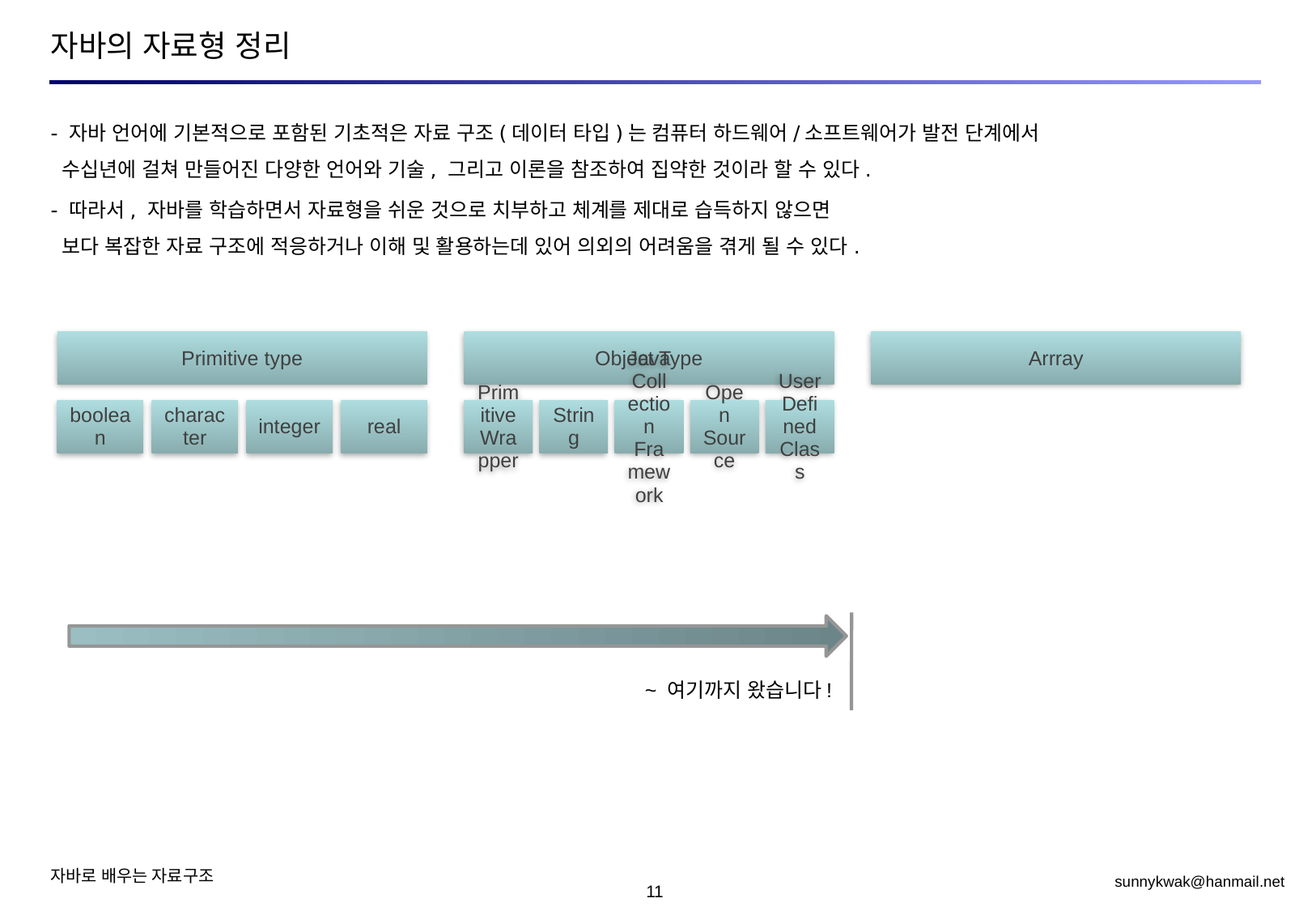

# 자바의 자료형 정리
- 자바 언어에 기본적으로 포함된 기초적은 자료 구조(데이터 타입)는 컴퓨터 하드웨어/소프트웨어가 발전 단계에서
  수십년에 걸쳐 만들어진 다양한 언어와 기술, 그리고 이론을 참조하여 집약한 것이라 할 수 있다.
- 따라서, 자바를 학습하면서 자료형을 쉬운 것으로 치부하고 체계를 제대로 습득하지 않으면
  보다 복잡한 자료 구조에 적응하거나 이해 및 활용하는데 있어 의외의 어려움을 겪게 될 수 있다.
Primitive type
Object Type
Arrray
boolean
integer
real
character
Primitive Wrapper
User Defined Class

~ 여기까지 왔습니다!